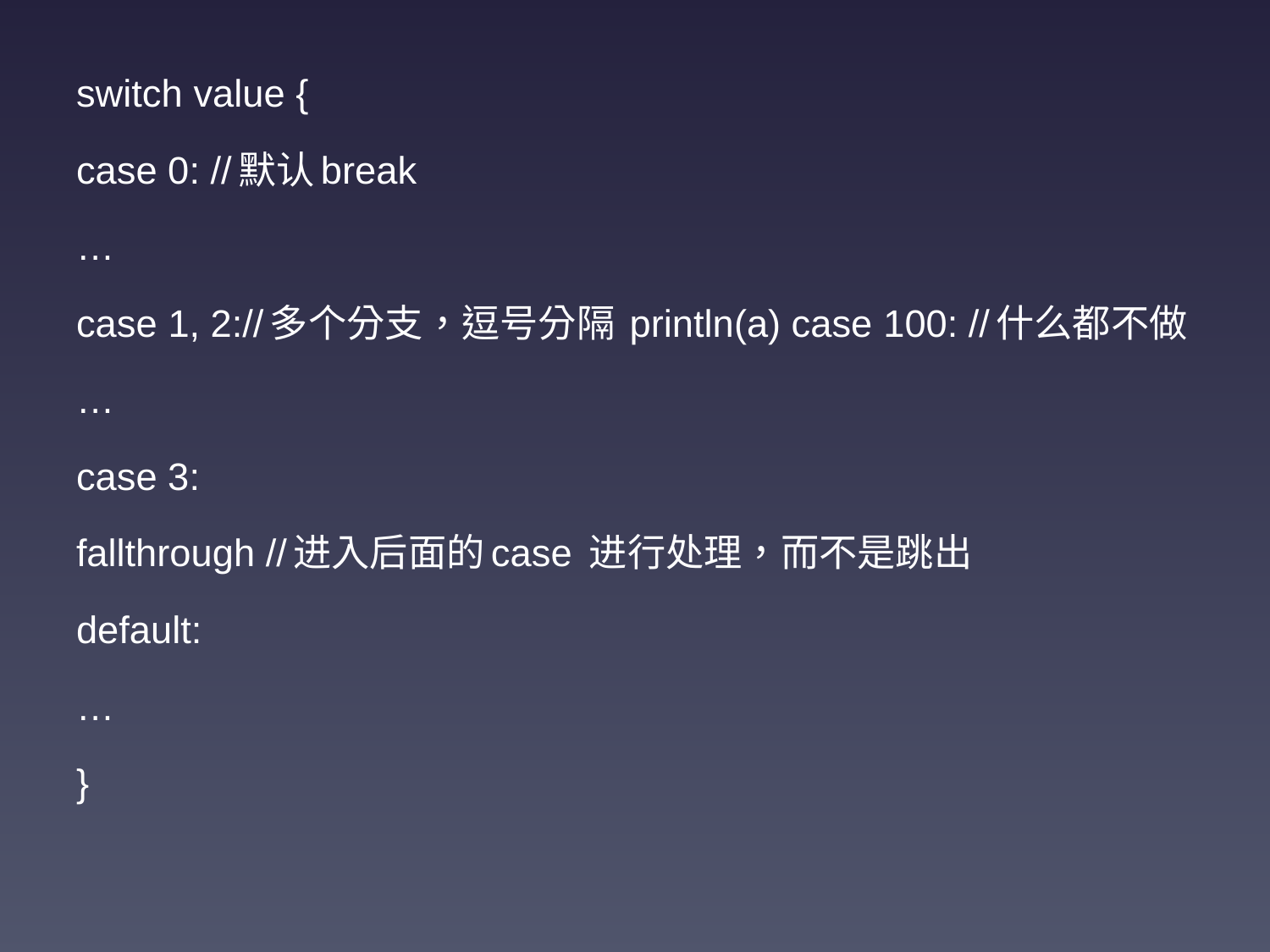

switch value {
case 0: //默认break
…
case 1, 2://多个分支，逗号分隔 println(a) case 100: //什么都不做
…
case 3:
fallthrough //进入后面的case 进行处理，而不是跳出
default:
…
}